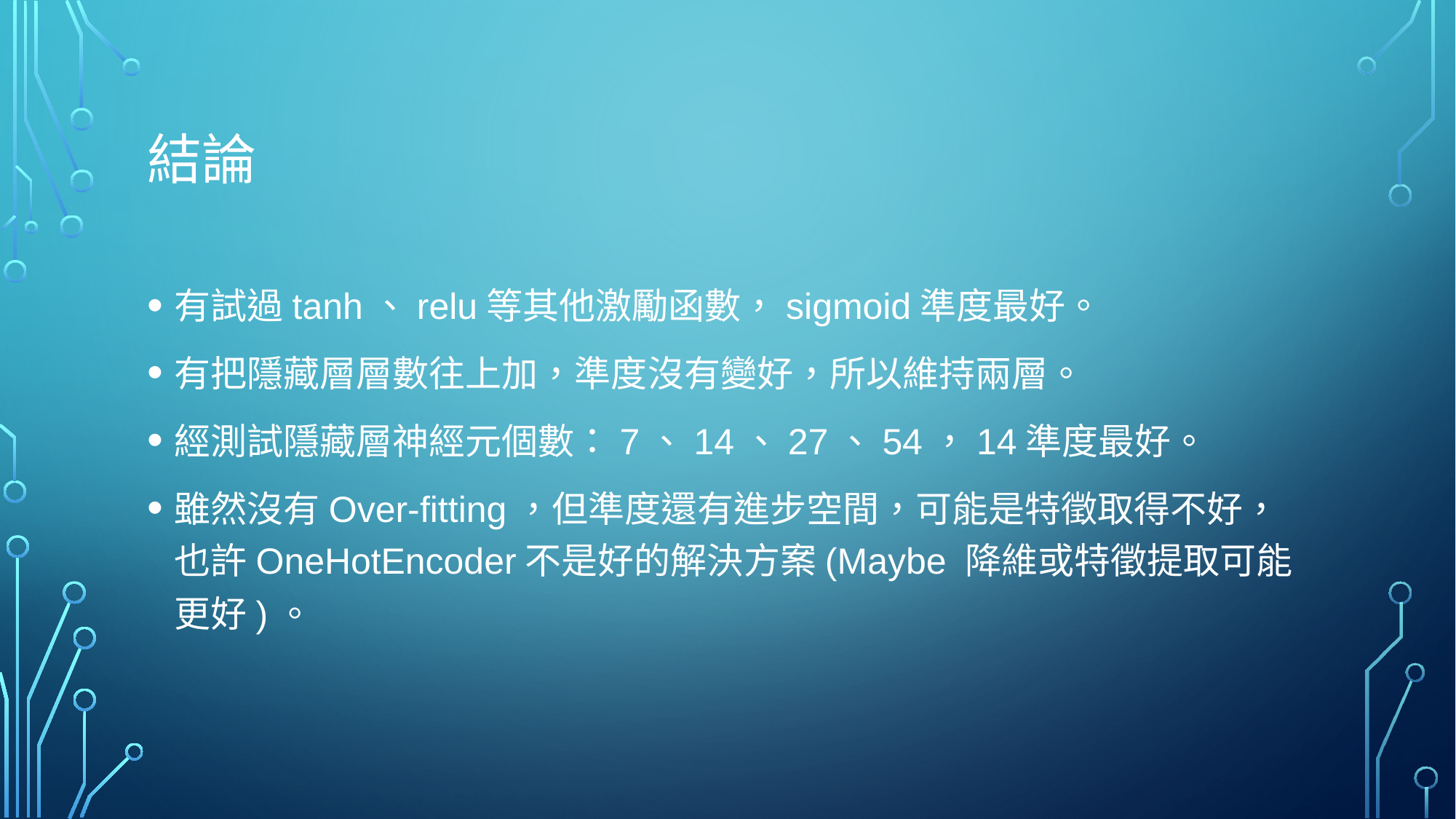

# 結論
有試過tanh、relu等其他激勵函數，sigmoid準度最好。
有把隱藏層層數往上加，準度沒有變好，所以維持兩層。
經測試隱藏層神經元個數：7、14、27、54，14準度最好。
雖然沒有Over-fitting，但準度還有進步空間，可能是特徵取得不好，也許OneHotEncoder不是好的解決方案(Maybe 降維或特徵提取可能更好)。